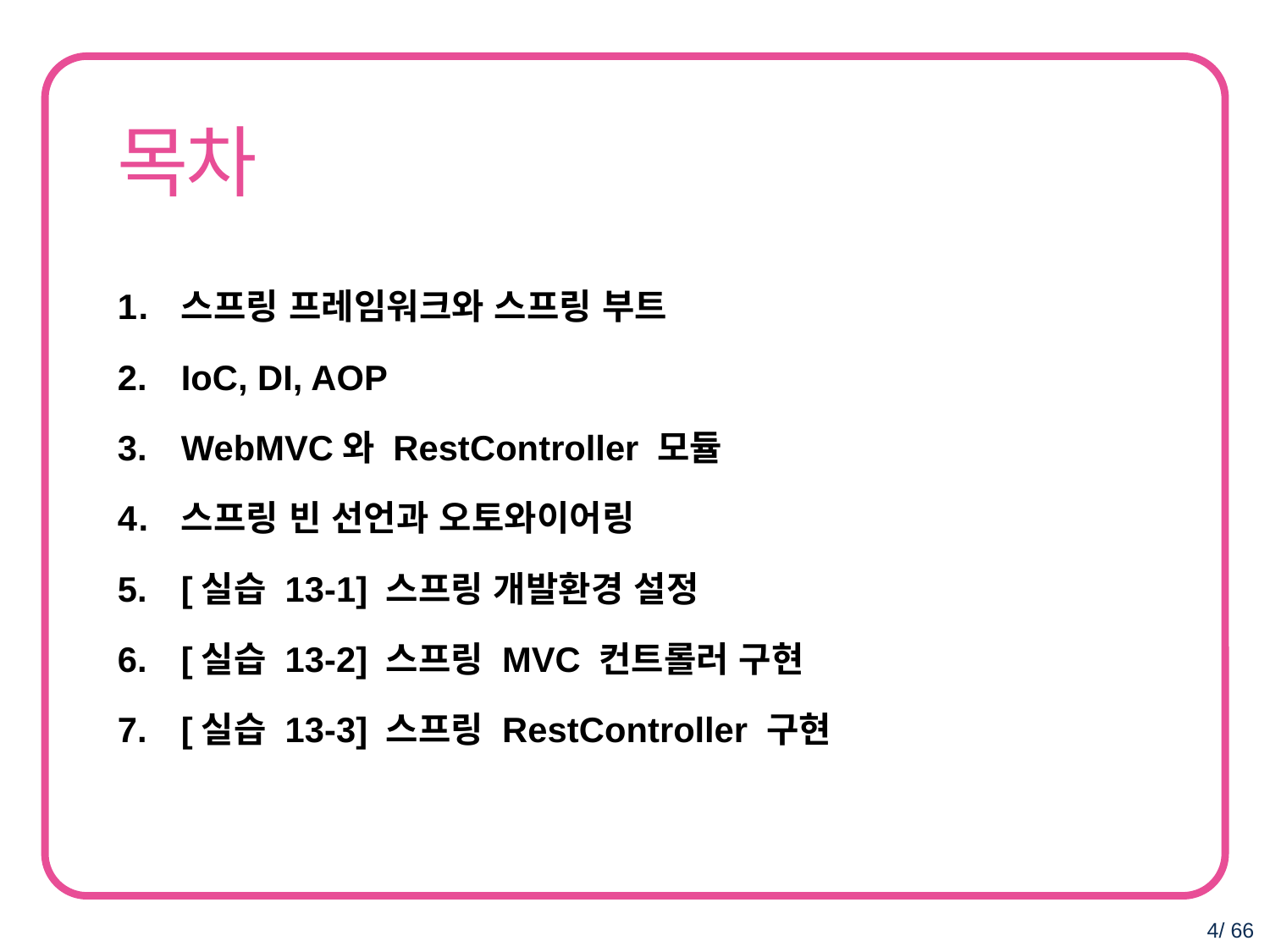

스프링 프레임워크와 스프링 부트
IoC, DI, AOP
WebMVC와 RestController 모듈
스프링 빈 선언과 오토와이어링
[실습 13-1] 스프링 개발환경 설정
[실습 13-2] 스프링 MVC 컨트롤러 구현
[실습 13-3] 스프링 RestController 구현